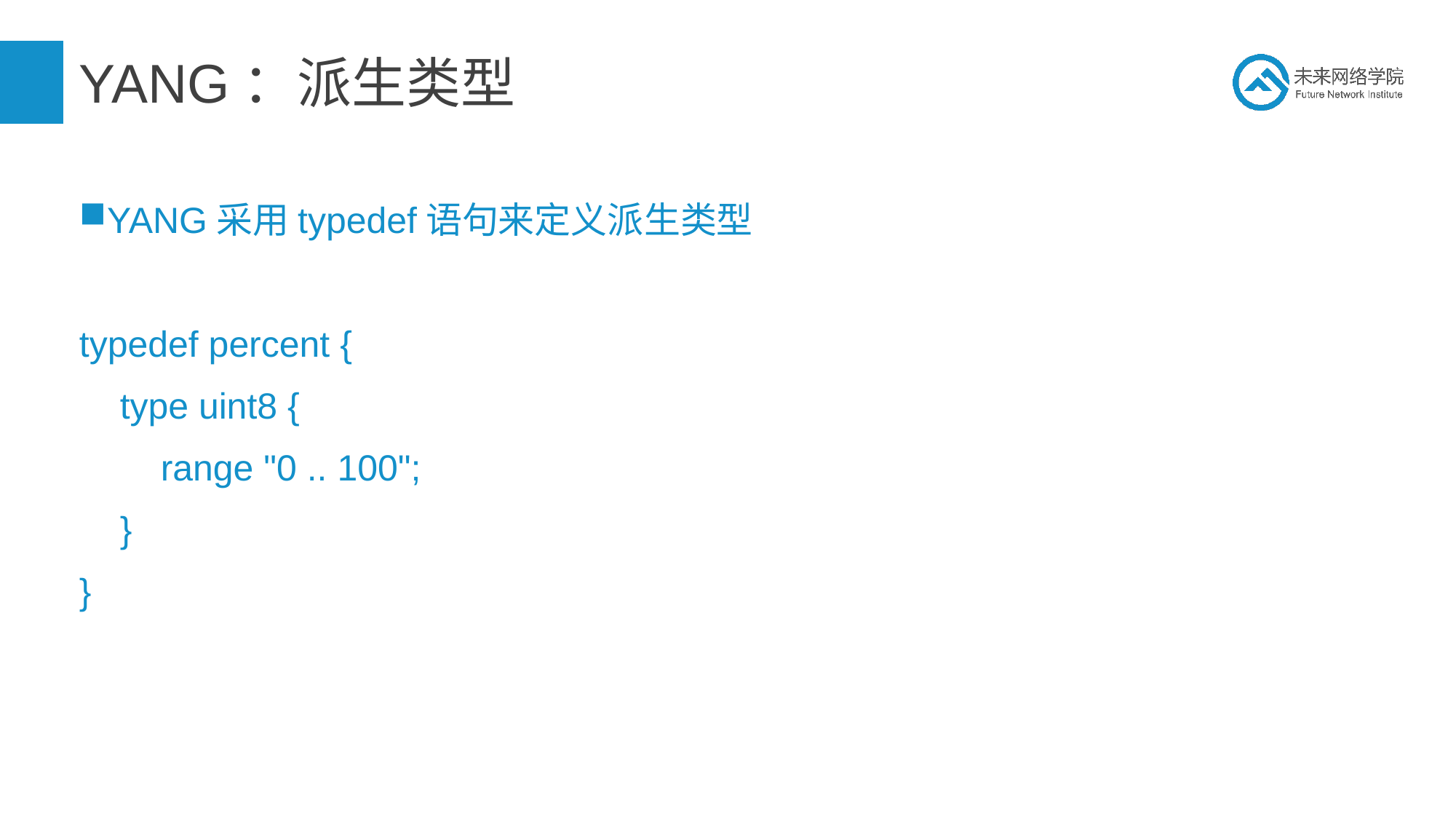

# YANG：派生类型
YANG采用typedef语句来定义派生类型

typedef percent {
    type uint8 {
        range "0 .. 100";
    }
}